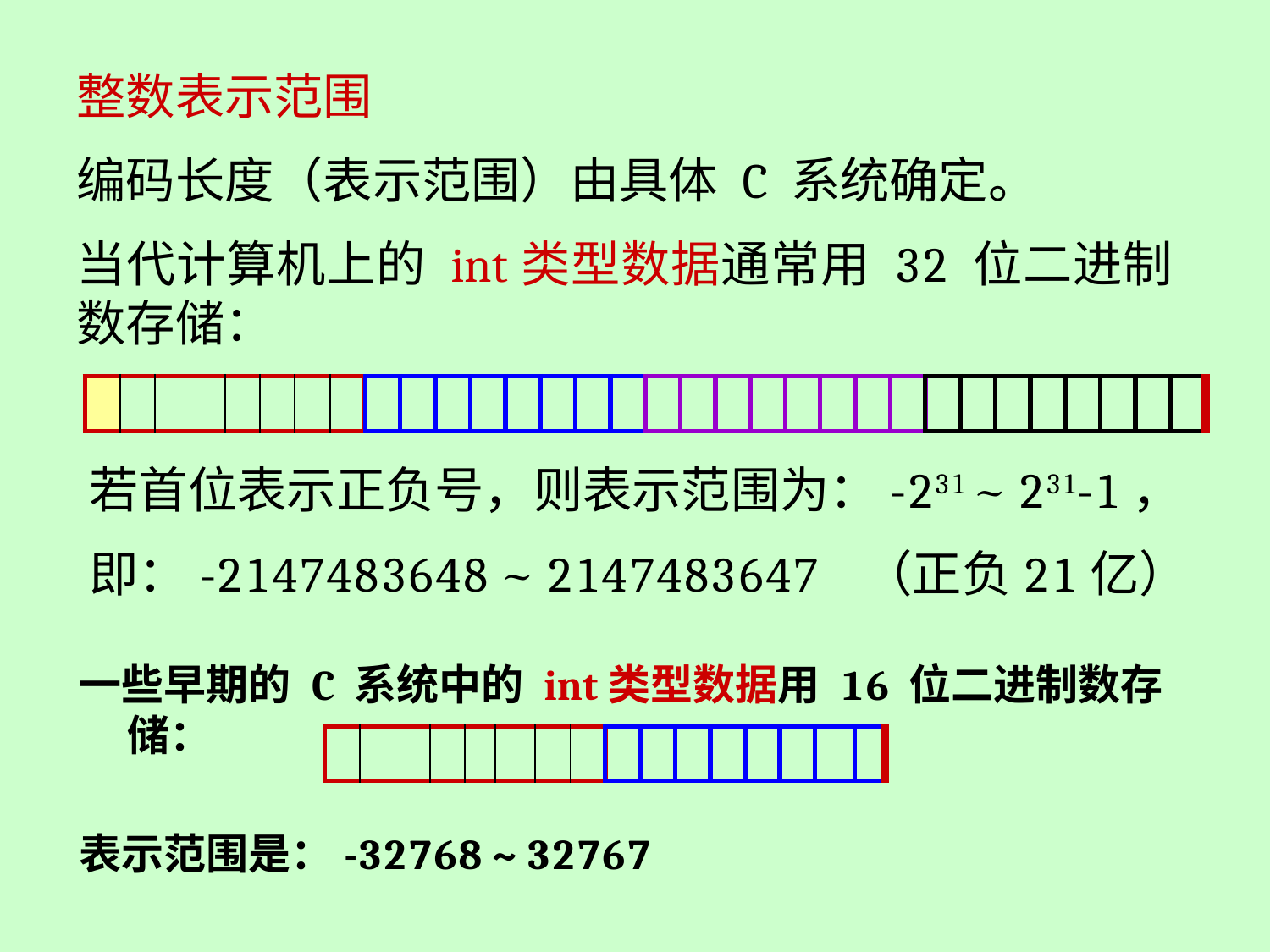

整数表示范围
编码长度（表示范围）由具体 C 系统确定。
当代计算机上的 int类型数据通常用 32 位二进制数存储：
|  |  |  |  |  |  |  |  |
| --- | --- | --- | --- | --- | --- | --- | --- |
|  |  |  |  |  |  |  |  |
| --- | --- | --- | --- | --- | --- | --- | --- |
|  |  |  |  |  |  |  |  |
| --- | --- | --- | --- | --- | --- | --- | --- |
|  |  |  |  |  |  |  |  |
| --- | --- | --- | --- | --- | --- | --- | --- |
若首位表示正负号，则表示范围为：-231 ~ 231-1，
即：-2147483648 ~ 2147483647   （正负21亿）
一些早期的 C 系统中的 int类型数据用 16 位二进制数存储：

表示范围是：-32768 ~ 32767
|  |  |  |  |  |  |  |  |
| --- | --- | --- | --- | --- | --- | --- | --- |
|  |  |  |  |  |  |  |  |
| --- | --- | --- | --- | --- | --- | --- | --- |
12